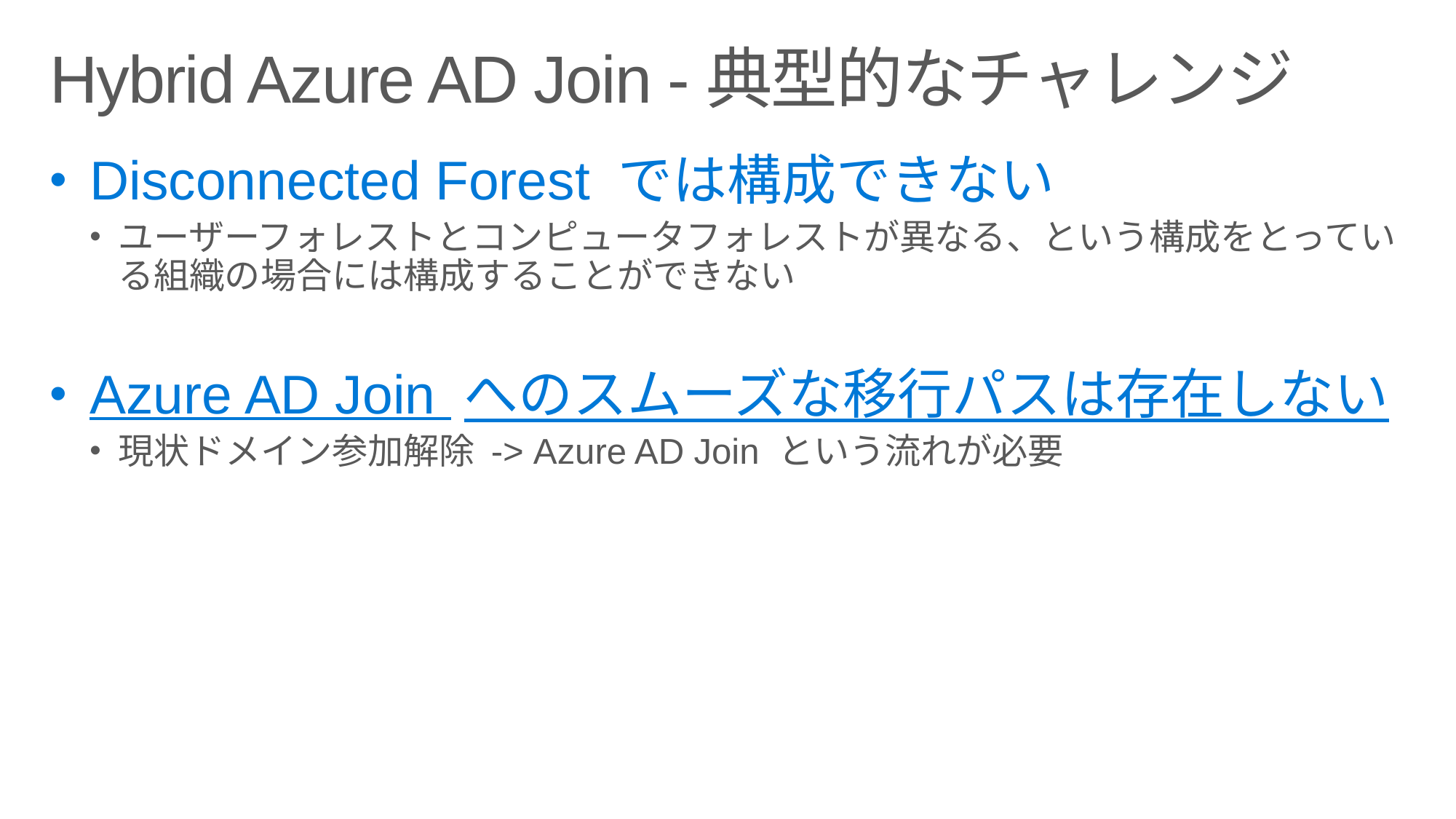

# Hybrid Azure AD Join -典型的なチャレンジ
Disconnected Forest では構成できない
ユーザーフォレストとコンピュータフォレストが異なる、という構成をとっている組織の場合には構成することができない

Azure AD Join へのスムーズな移行パスは存在しない
現状ドメイン参加解除 -> Azure AD Join という流れが必要